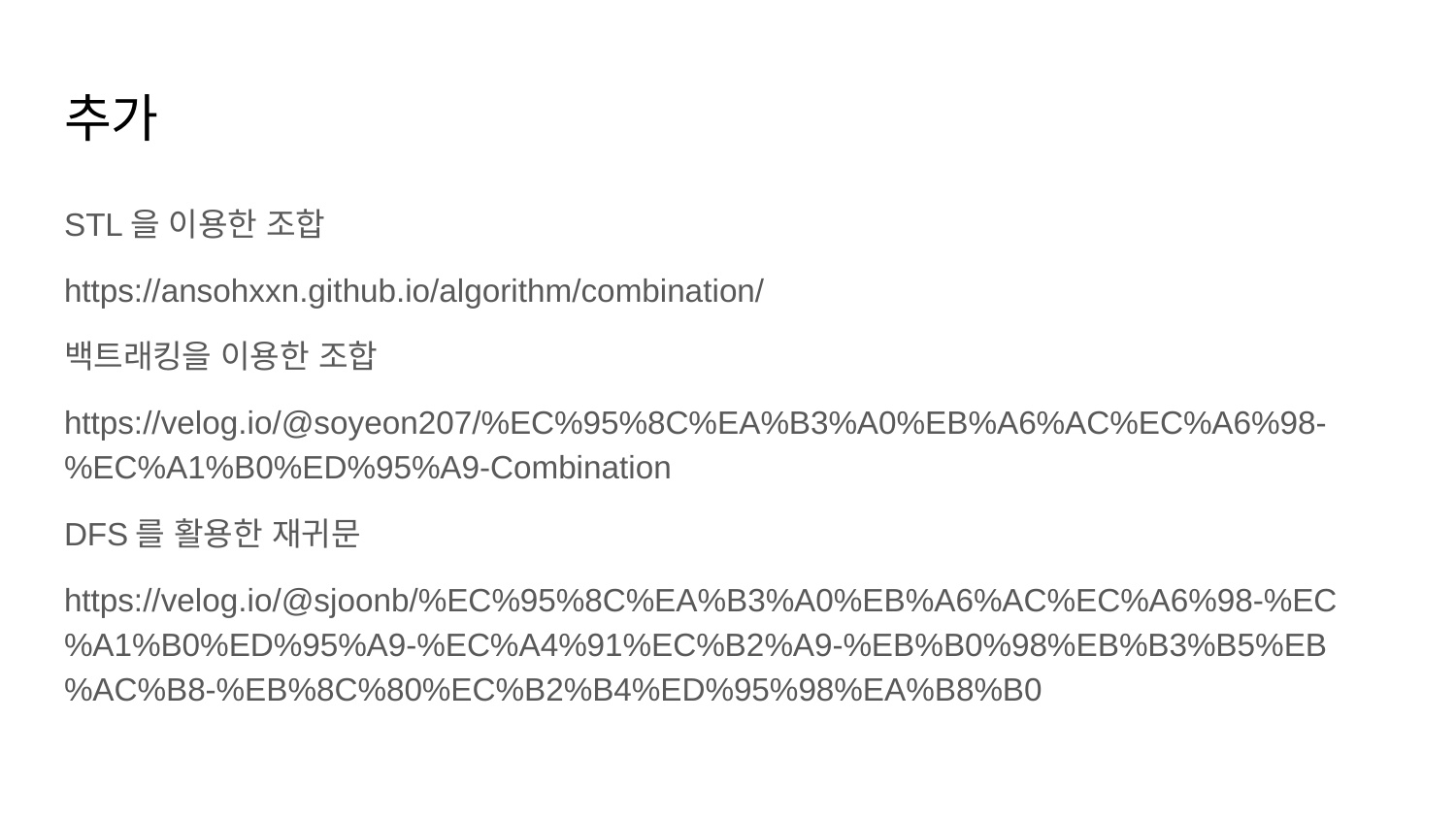

# 추가
STL을 이용한 조합
https://ansohxxn.github.io/algorithm/combination/
백트래킹을 이용한 조합
https://velog.io/@soyeon207/%EC%95%8C%EA%B3%A0%EB%A6%AC%EC%A6%98-%EC%A1%B0%ED%95%A9-Combination
DFS를 활용한 재귀문
https://velog.io/@sjoonb/%EC%95%8C%EA%B3%A0%EB%A6%AC%EC%A6%98-%EC%A1%B0%ED%95%A9-%EC%A4%91%EC%B2%A9-%EB%B0%98%EB%B3%B5%EB%AC%B8-%EB%8C%80%EC%B2%B4%ED%95%98%EA%B8%B0